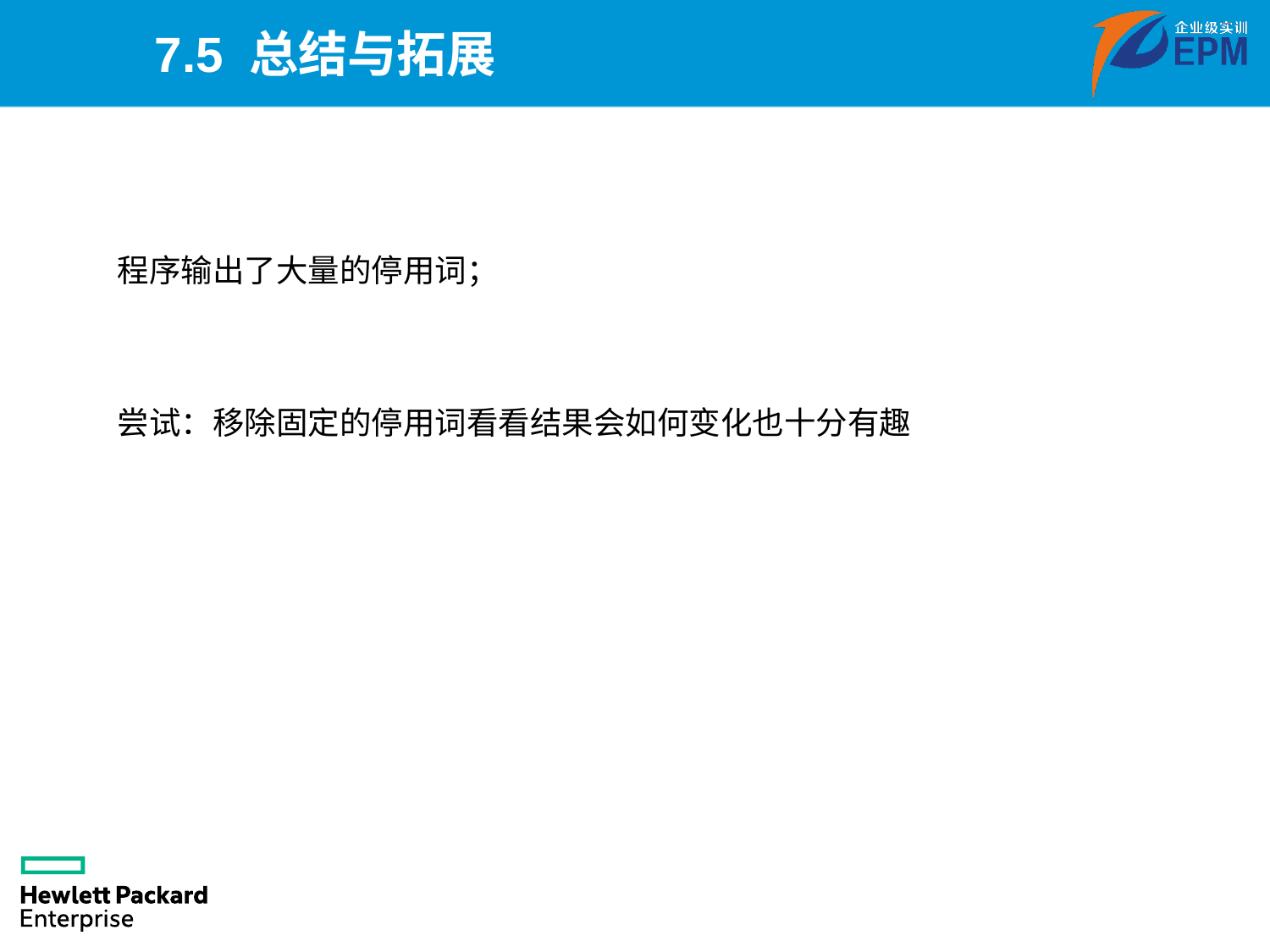

# 7.5 总结与拓展
程序输出了大量的停用词；

尝试：移除固定的停用词看看结果会如何变化也十分有趣